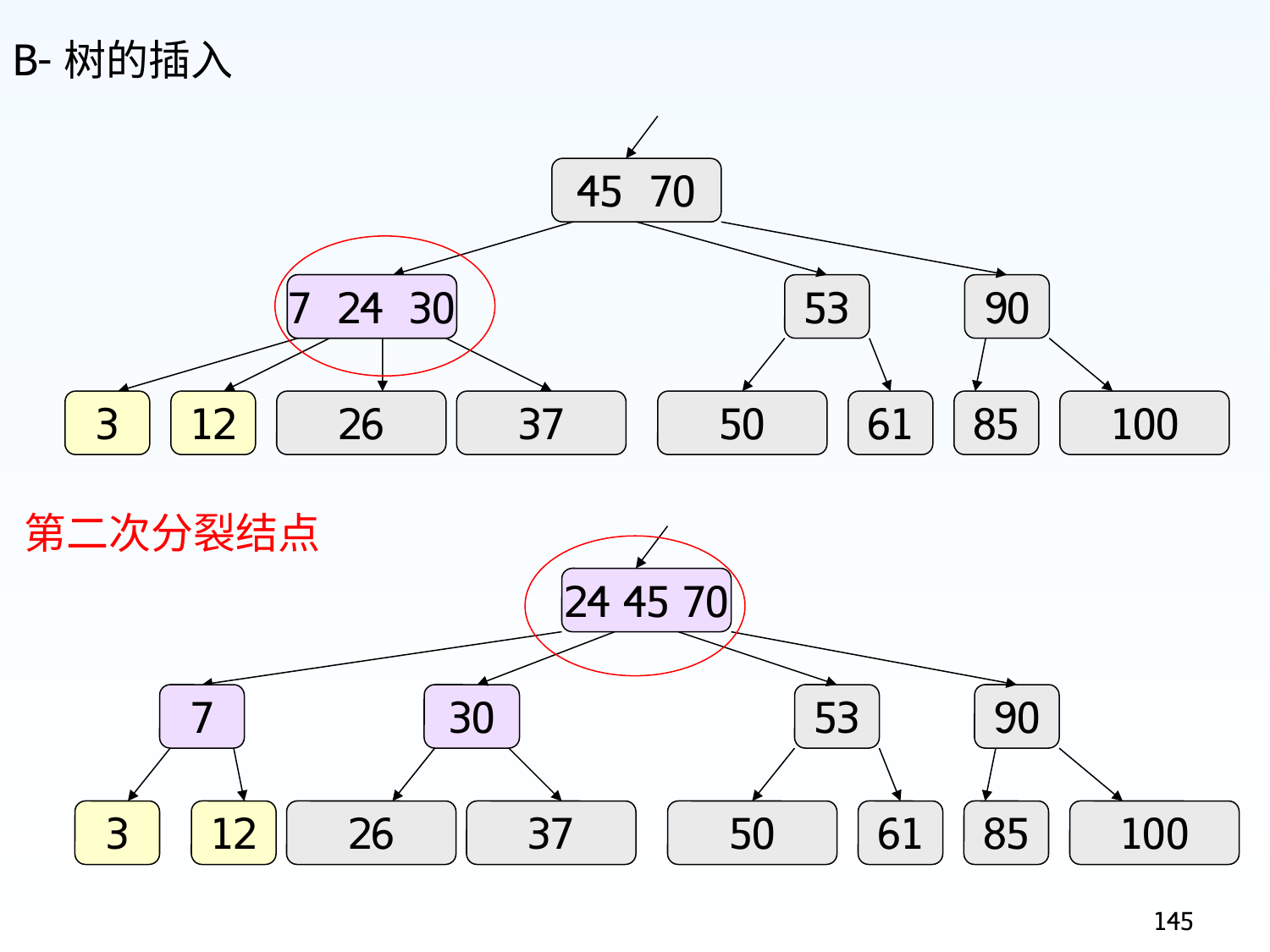

B-树的插入

45  70

24  30
7  24  30
53
90

3
12
26
37
50
61
85
100

第二次分裂结点

24 45 70

7
30
53
90

3
12
26
37
50
61
85
100

145